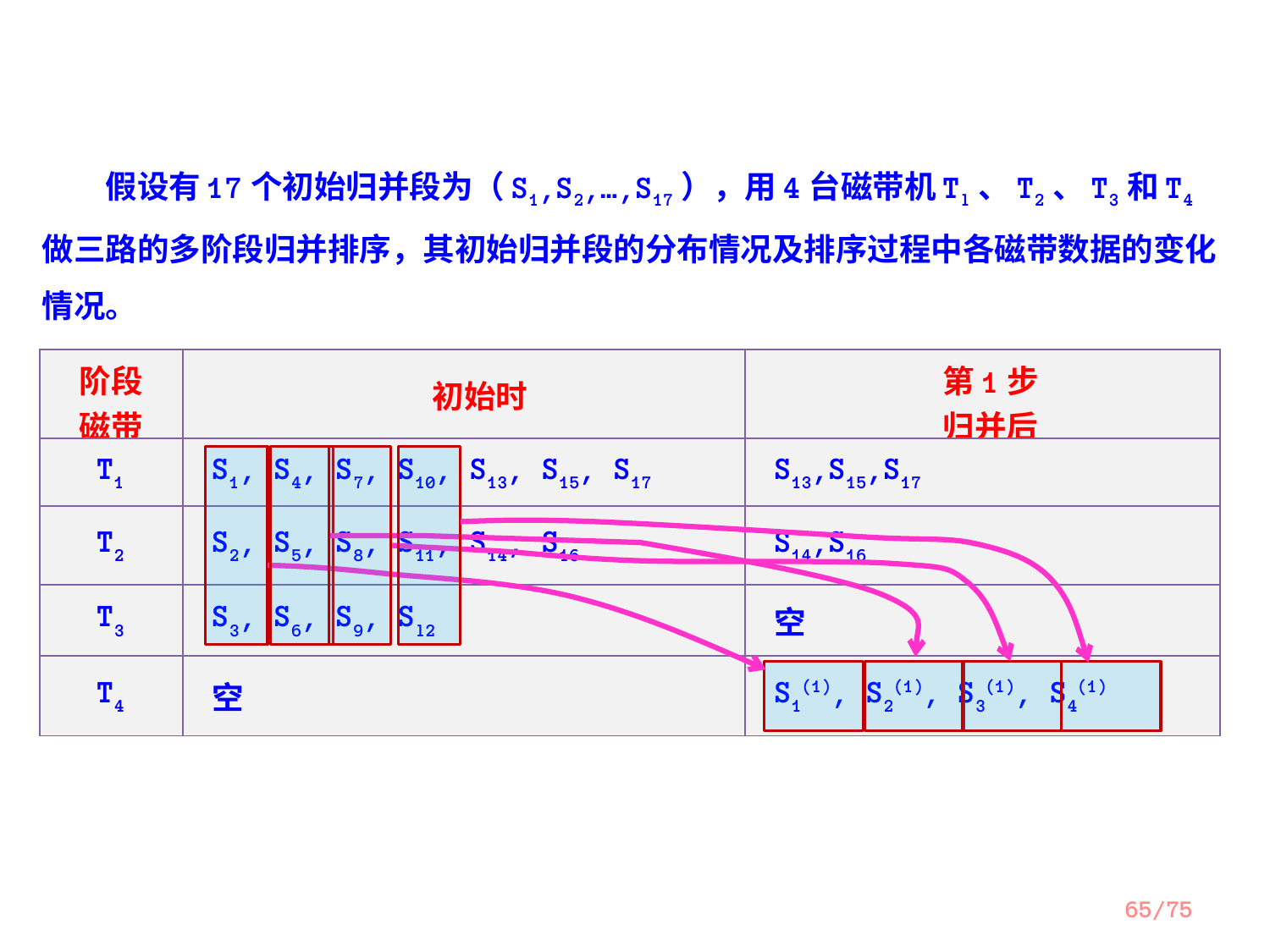

假设有17个初始归并段为（S1,S2,…,S17），用4台磁带机Tl、T2、T3和T4做三路的多阶段归并排序，其初始归并段的分布情况及排序过程中各磁带数据的变化情况。
| 阶段 磁带 | 初始时 | 第1步 归并后 |
| --- | --- | --- |
| T1 | S1, S4, S7, S10, S13, S15, S17 | S13,S15,S17 |
| T2 | S2, S5, S8, S11, S14, S16 | S14,S16 |
| T3 | S3, S6, S9, Sl2 | 空 |
| T4 | 空 | S1(1), S2(1), S3(1), S4(1) |

65/75